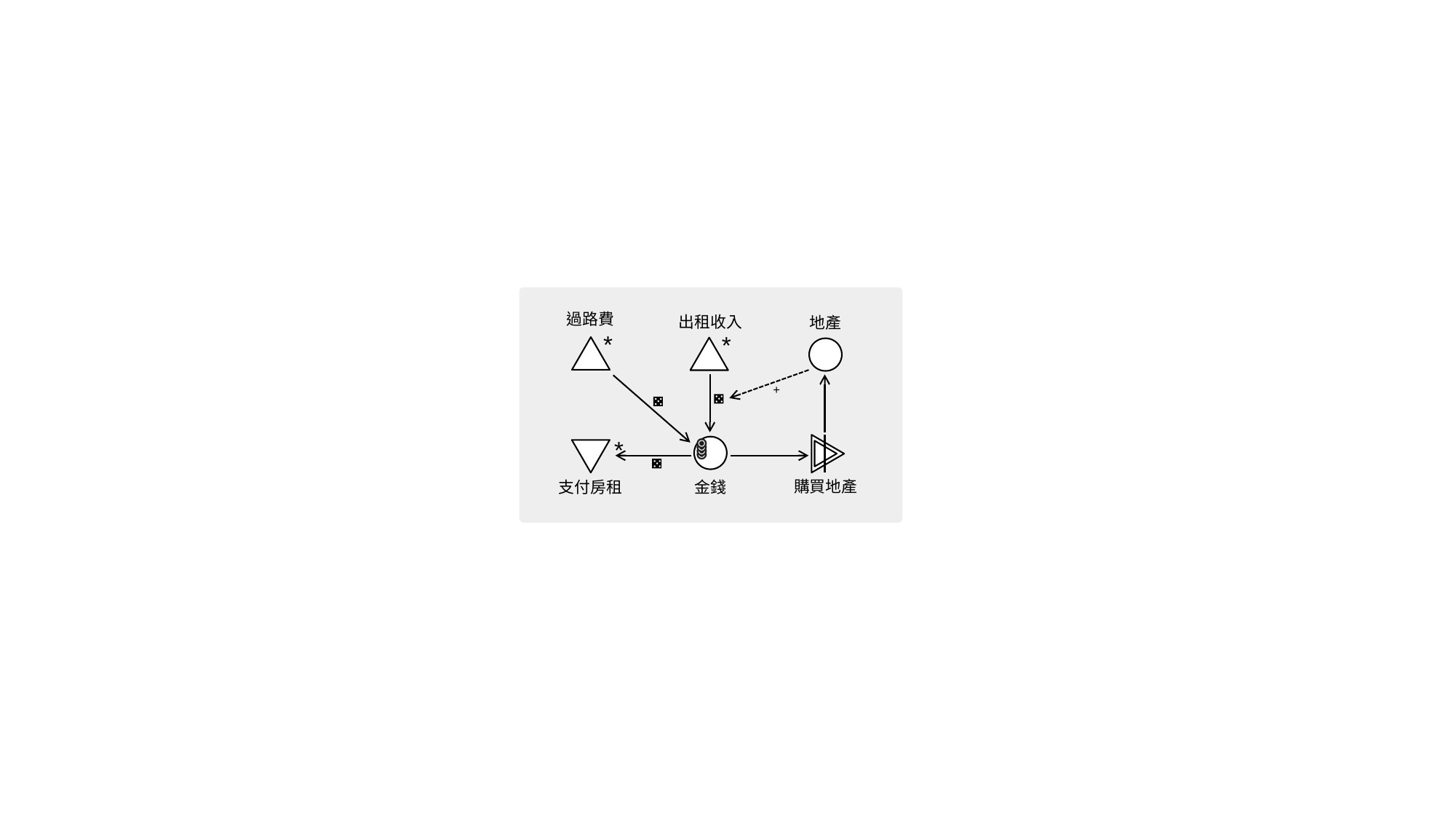

過路費
出租收入
地產
*

*

+

*

購買地產
支付房租
金錢